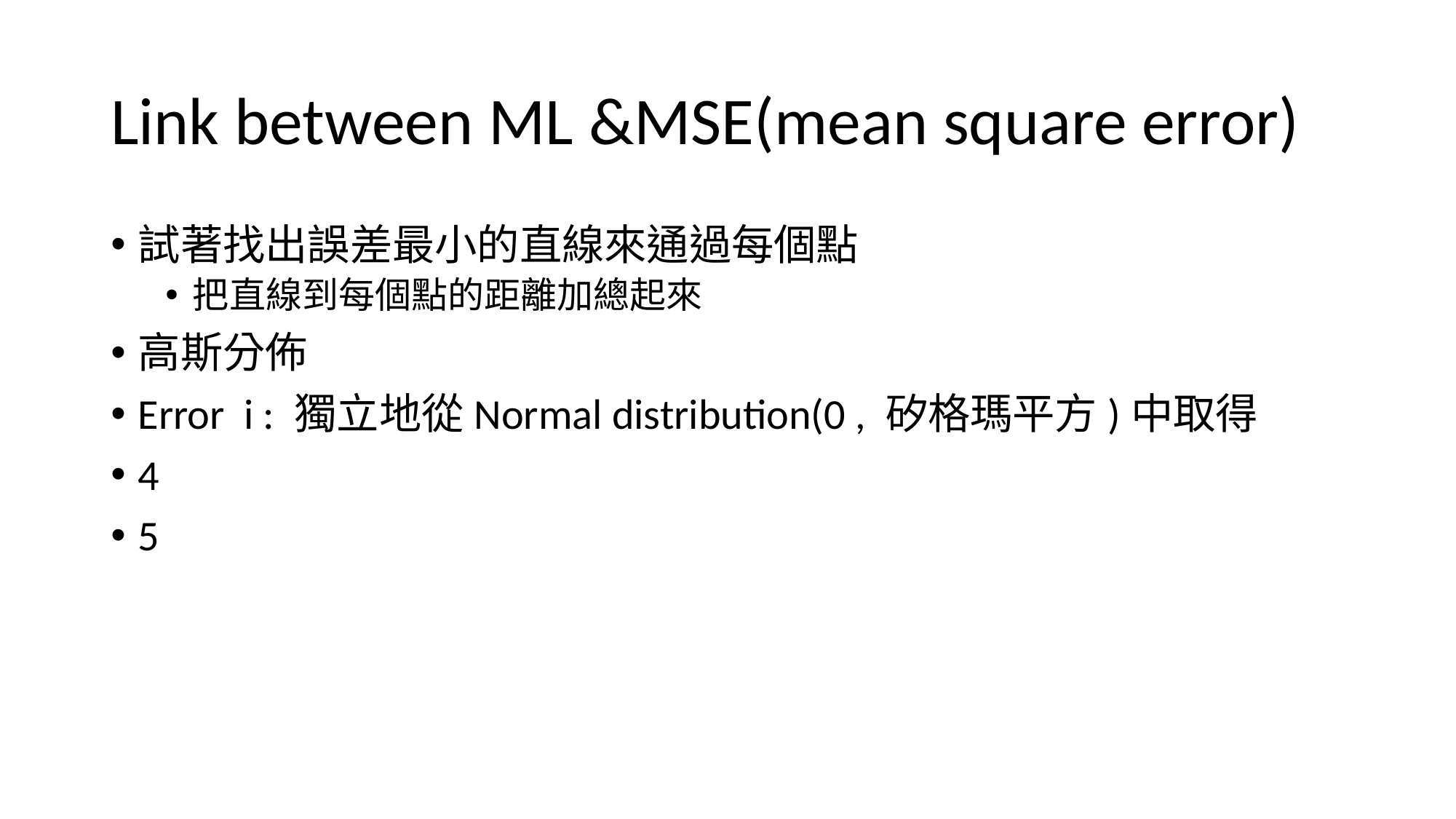

# Link between ML &MSE(mean square error)
試著找出誤差最小的直線來通過每個點
把直線到每個點的距離加總起來
高斯分佈
Error  i : 獨立地從Normal distribution(0 , 矽格瑪平方)中取得
4
5